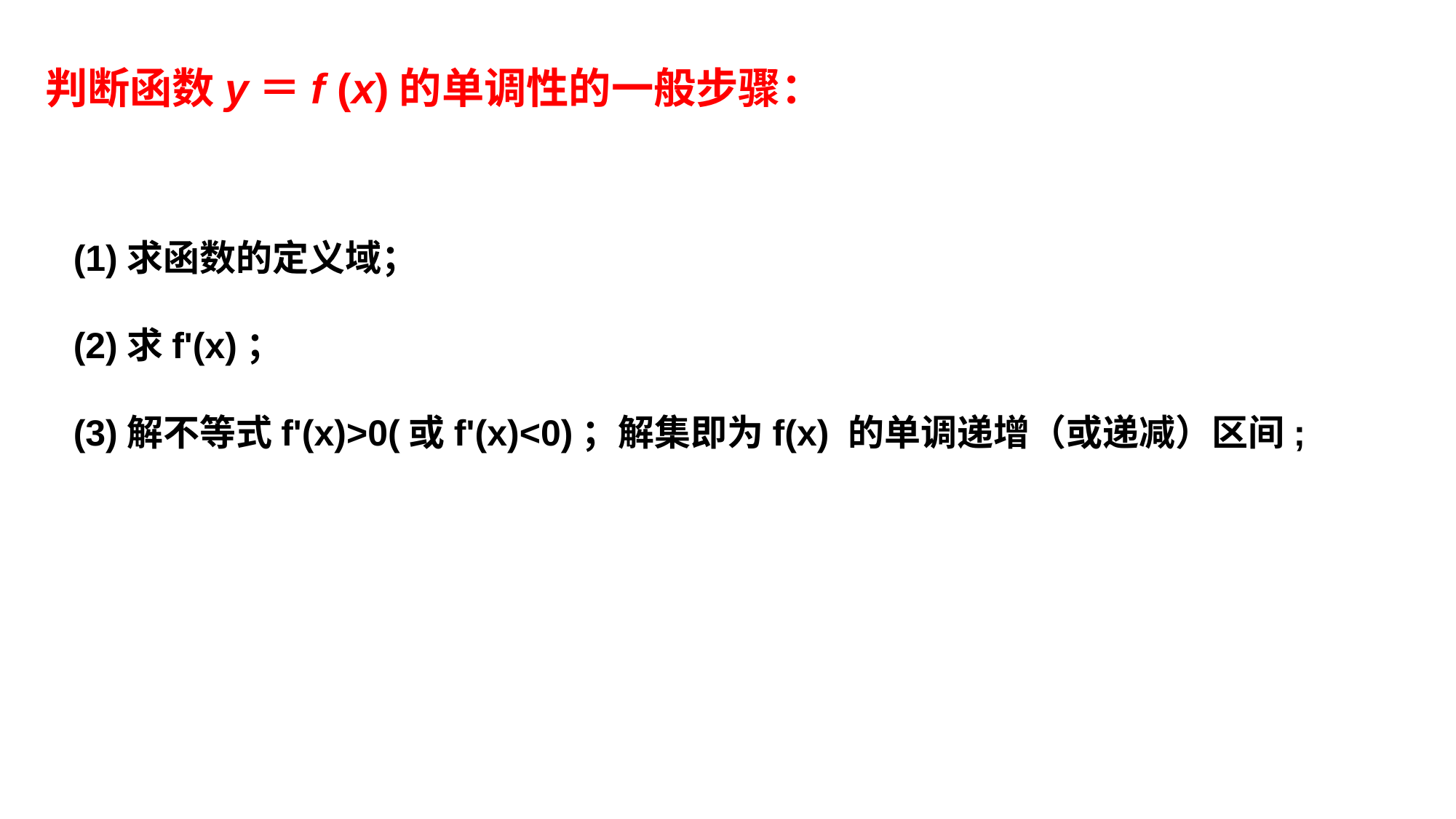

判断函数y＝f (x)的单调性的一般步骤：
(1)求函数的定义域；
(2)求f'(x)；
(3)解不等式f'(x)>0(或f'(x)<0)；解集即为f(x) 的单调递增（或递减）区间;